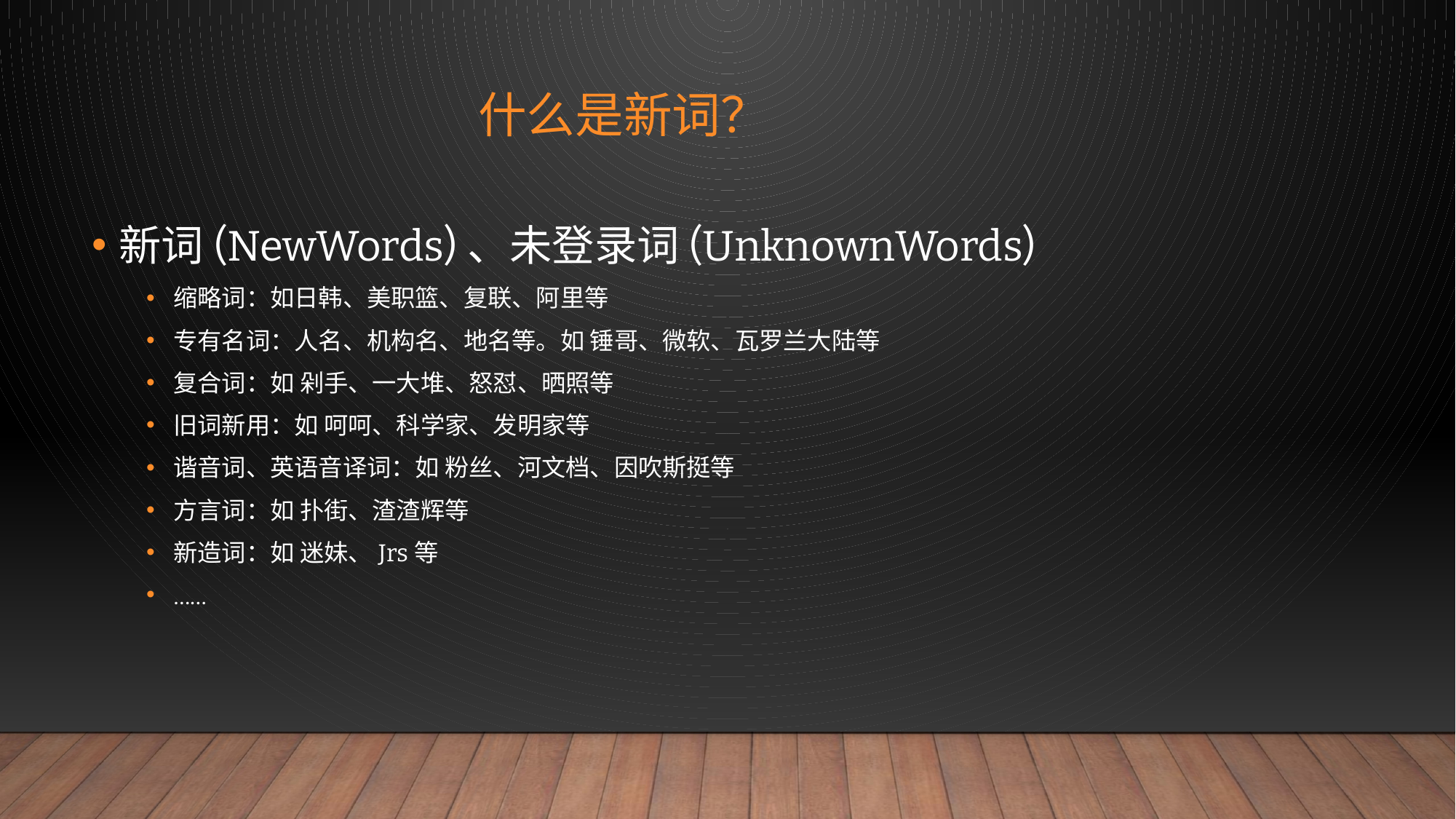

# 什么是新词？
新词(NewWords)、未登录词(UnknownWords)
缩略词：如日韩、美职篮、复联、阿里等
专有名词：人名、机构名、地名等。如 锤哥、微软、瓦罗兰大陆等
复合词：如 剁手、一大堆、怒怼、晒照等
旧词新用：如 呵呵、科学家、发明家等
谐音词、英语音译词：如 粉丝、河文档、因吹斯挺等
方言词：如 扑街、渣渣辉等
新造词：如 迷妹、Jrs等
……